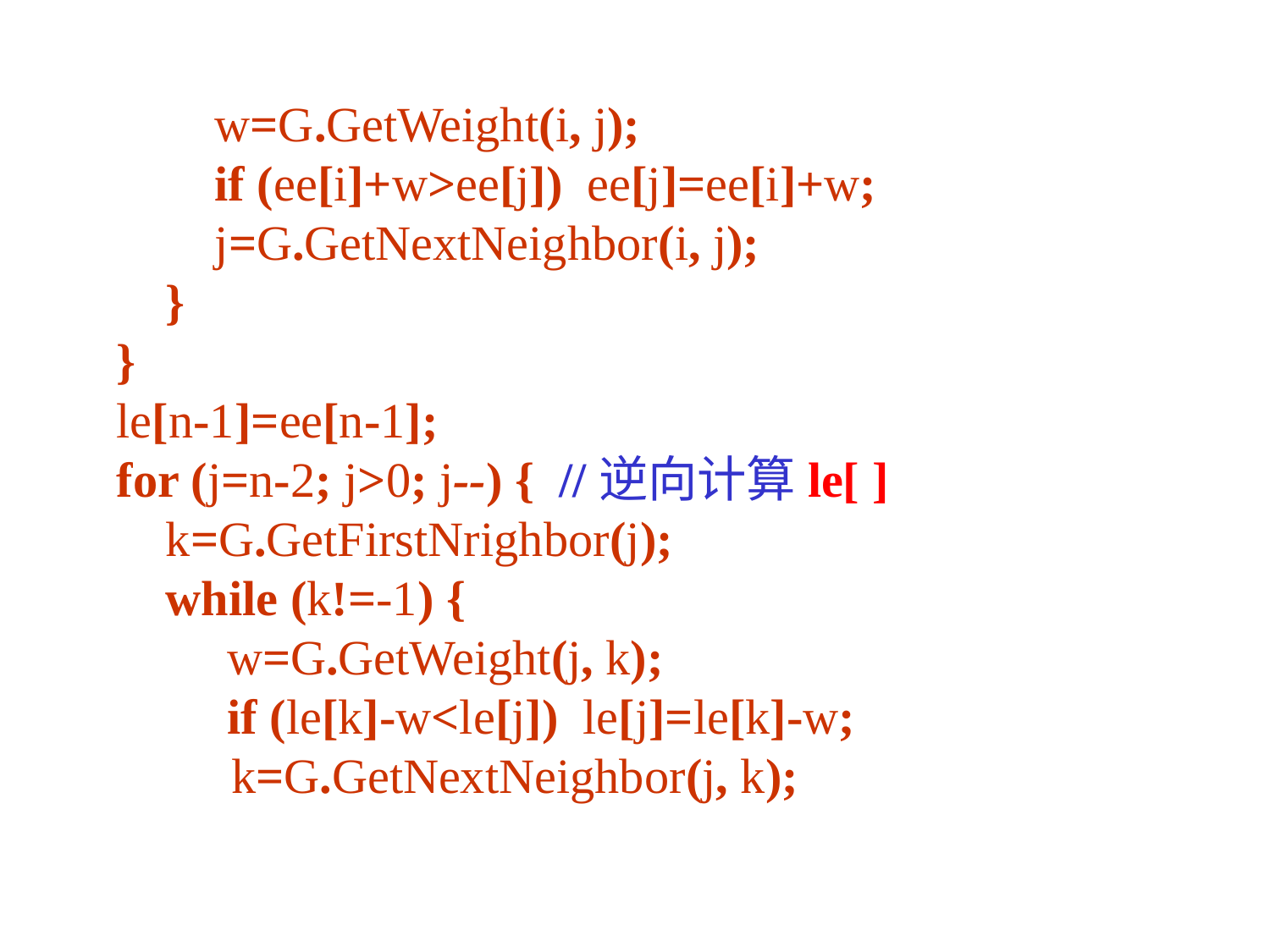

w=G.GetWeight(i, j);
            if (ee[i]+w>ee[j])  ee[j]=ee[i]+w;
            j=G.GetNextNeighbor(i, j);
        }
    }
    le[n-1]=ee[n-1];
    for (j=n-2; j>0; j--) {  //逆向计算le[ ]
        k=G.GetFirstNrighbor(j);
        while (k!=-1) {
             w=G.GetWeight(j, k);
             if (le[k]-w<le[j])  le[j]=le[k]-w;
	   k=G.GetNextNeighbor(j, k);
212